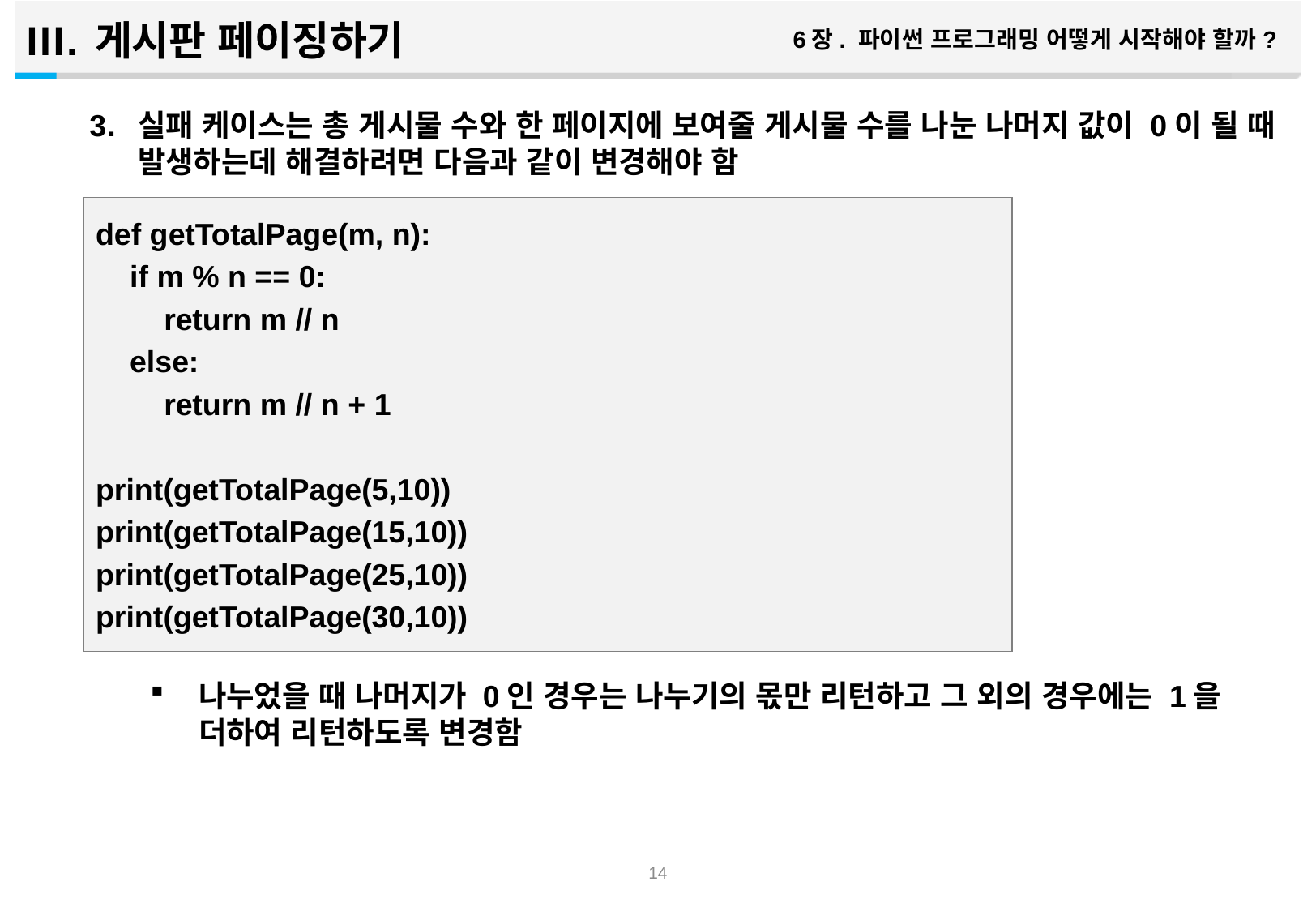

게시판 페이징하기
6장. 파이썬 프로그래밍 어떻게 시작해야 할까?
실패 케이스는 총 게시물 수와 한 페이지에 보여줄 게시물 수를 나눈 나머지 값이 0이 될 때 발생하는데 해결하려면 다음과 같이 변경해야 함

나누었을 때 나머지가 0인 경우는 나누기의 몫만 리턴하고 그 외의 경우에는 1을 더하여 리턴하도록 변경함

def getTotalPage(m, n):
    if m % n == 0:
        return m // n
    else:
        return m // n + 1

print(getTotalPage(5,10))
print(getTotalPage(15,10))
print(getTotalPage(25,10))
print(getTotalPage(30,10))
14